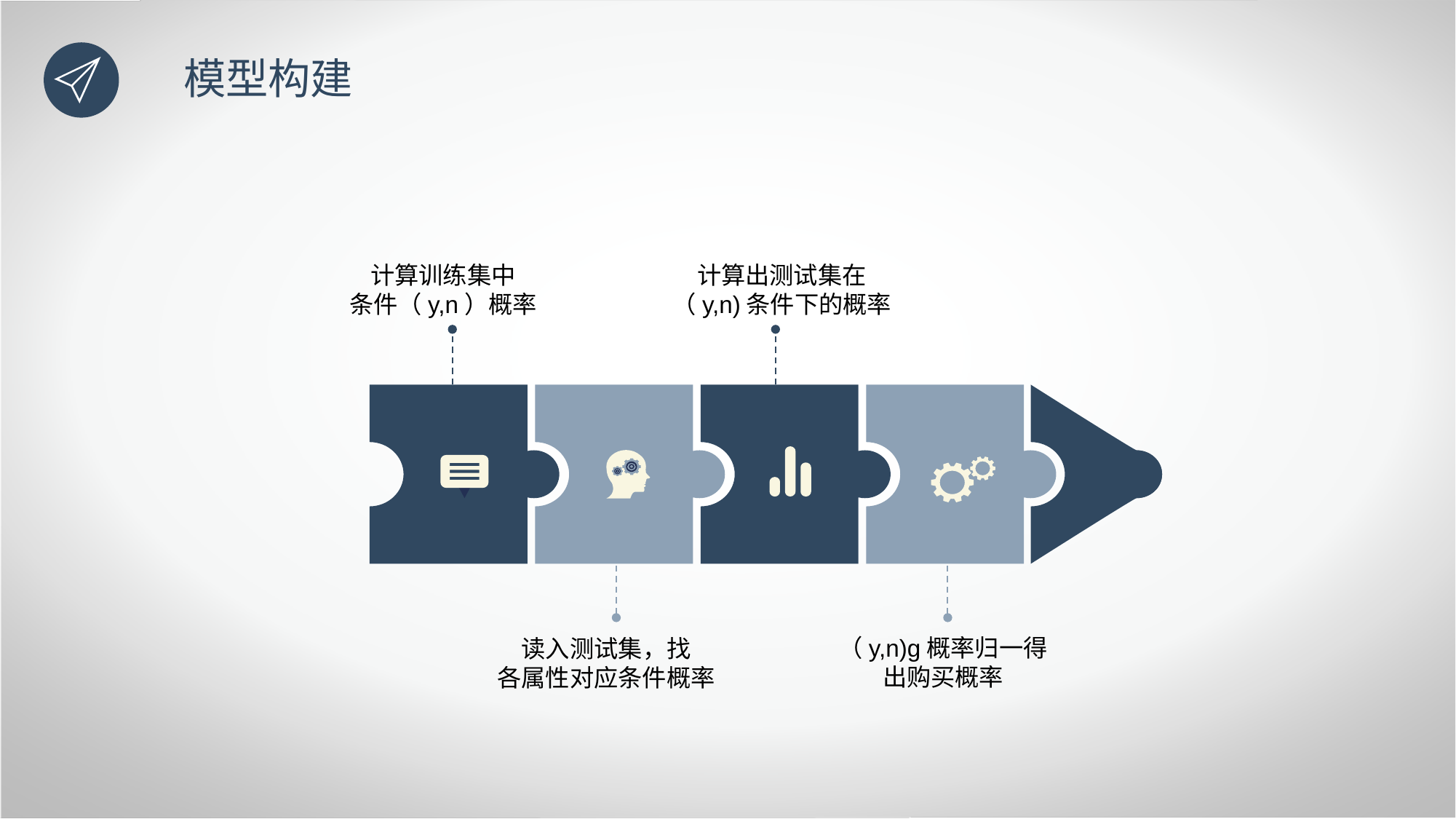

模型构建

计算训练集中
条件（y,n）概率
计算出测试集在（y,n)条件下的概率

（y,n)g概率归一得出购买概率
读入测试集，找
各属性对应条件概率